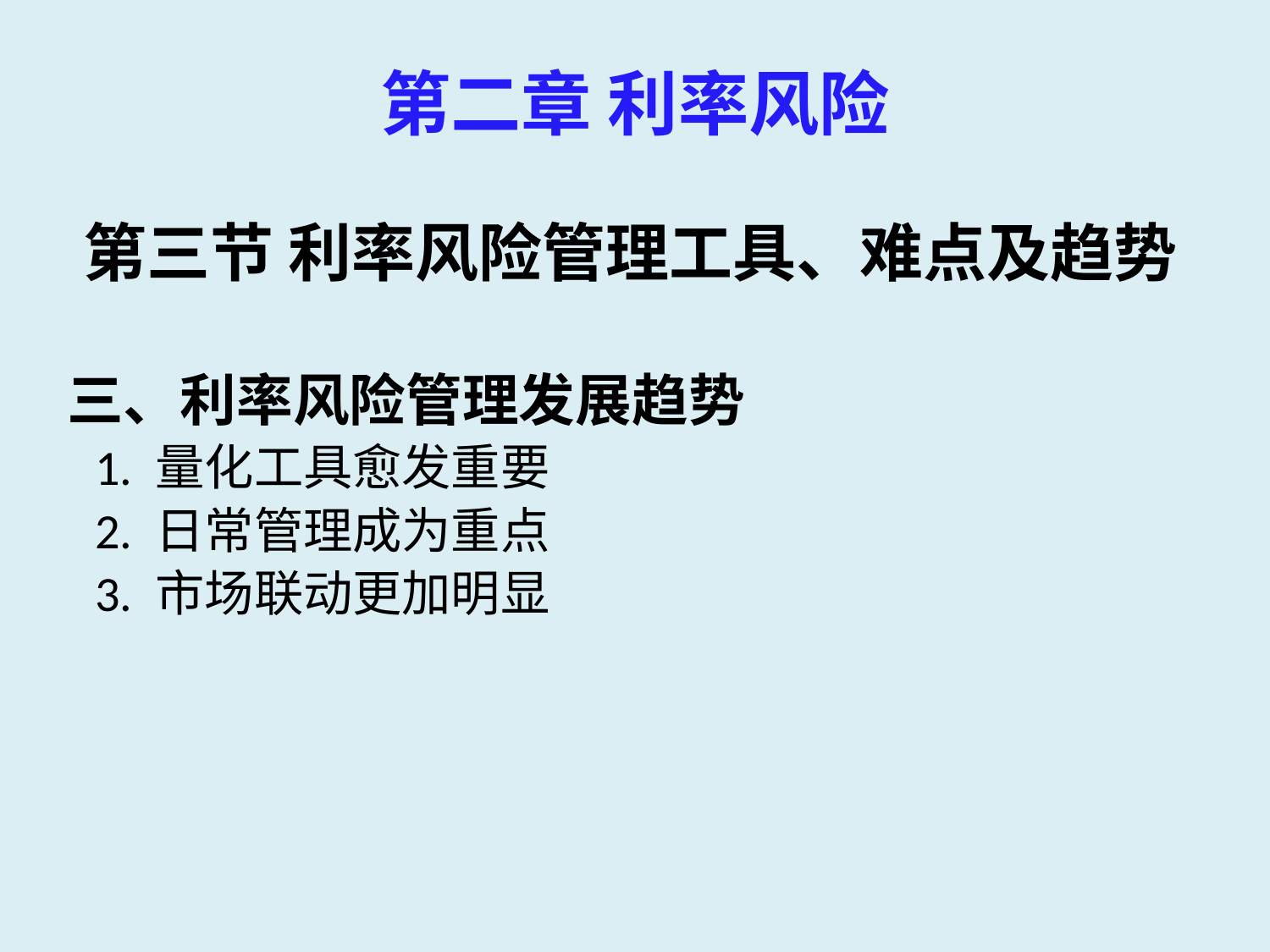

# 第二章 利率风险
第三节 利率风险管理工具、难点及趋势

  三、利率风险管理发展趋势
      1. 量化工具愈发重要
      2. 日常管理成为重点
      3. 市场联动更加明显